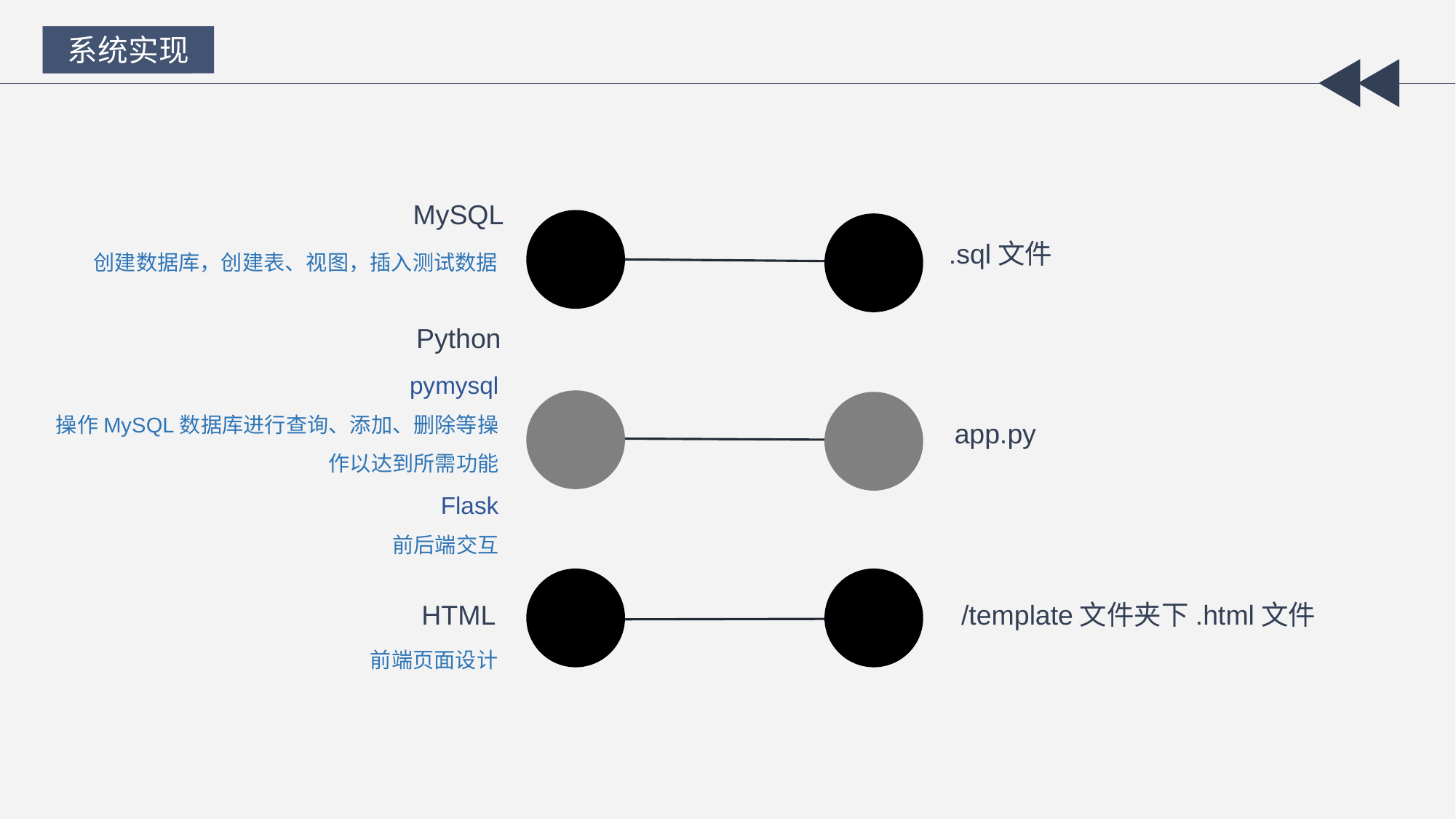

系统实现
系统实现

MySQL

.sql文件
创建数据库，创建表、视图，插入测试数据
Python
pymysql
操作MySQL数据库进行查询、添加、删除等操作以达到所需功能
Flask
前后端交互

app.py

HTML
/template文件夹下.html文件
前端页面设计